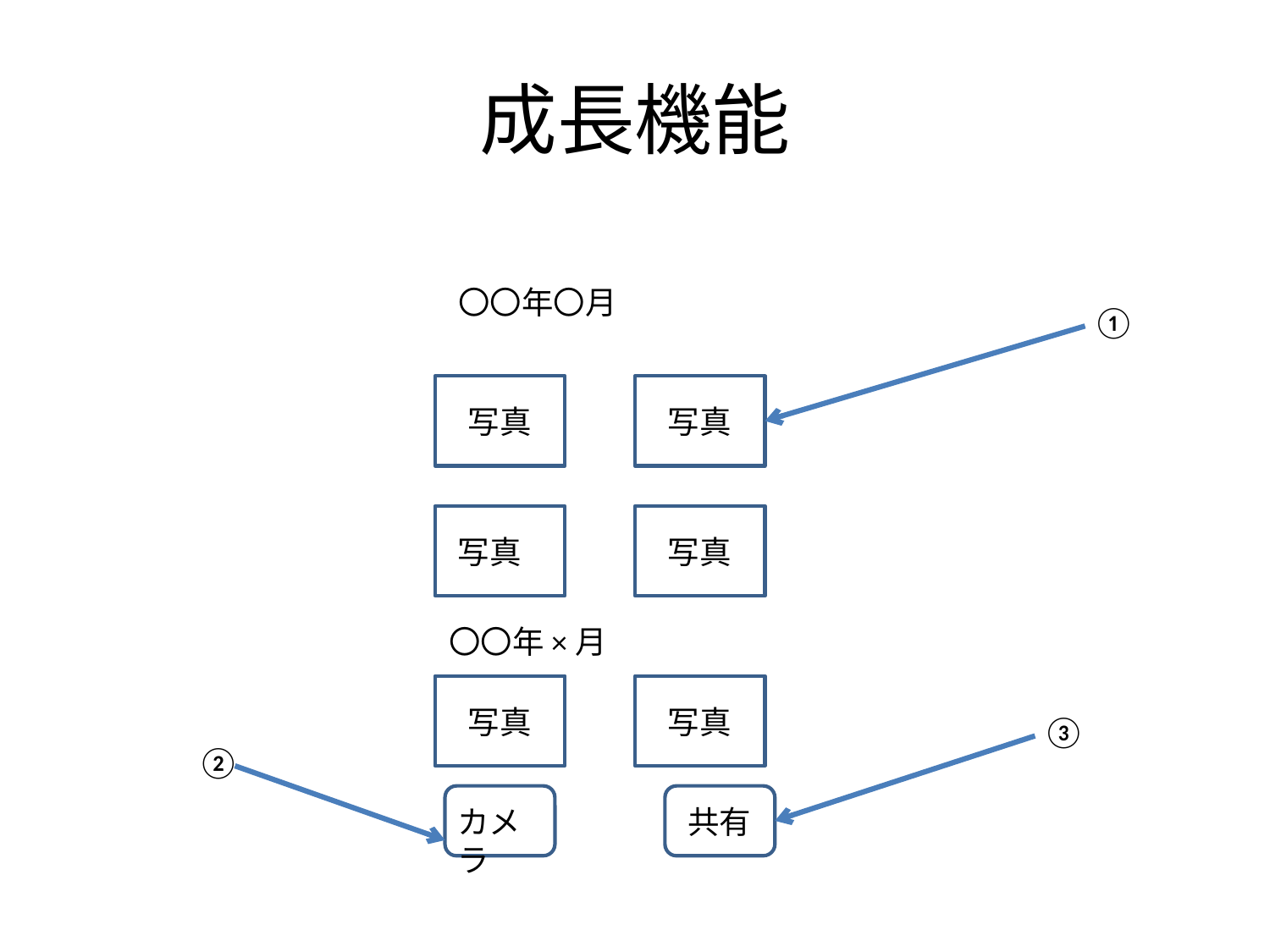

# 成長機能

〇〇年〇月
①

写真
写真

写真
写真
〇〇年×月

写真
写真
③
②

カメラ
共有